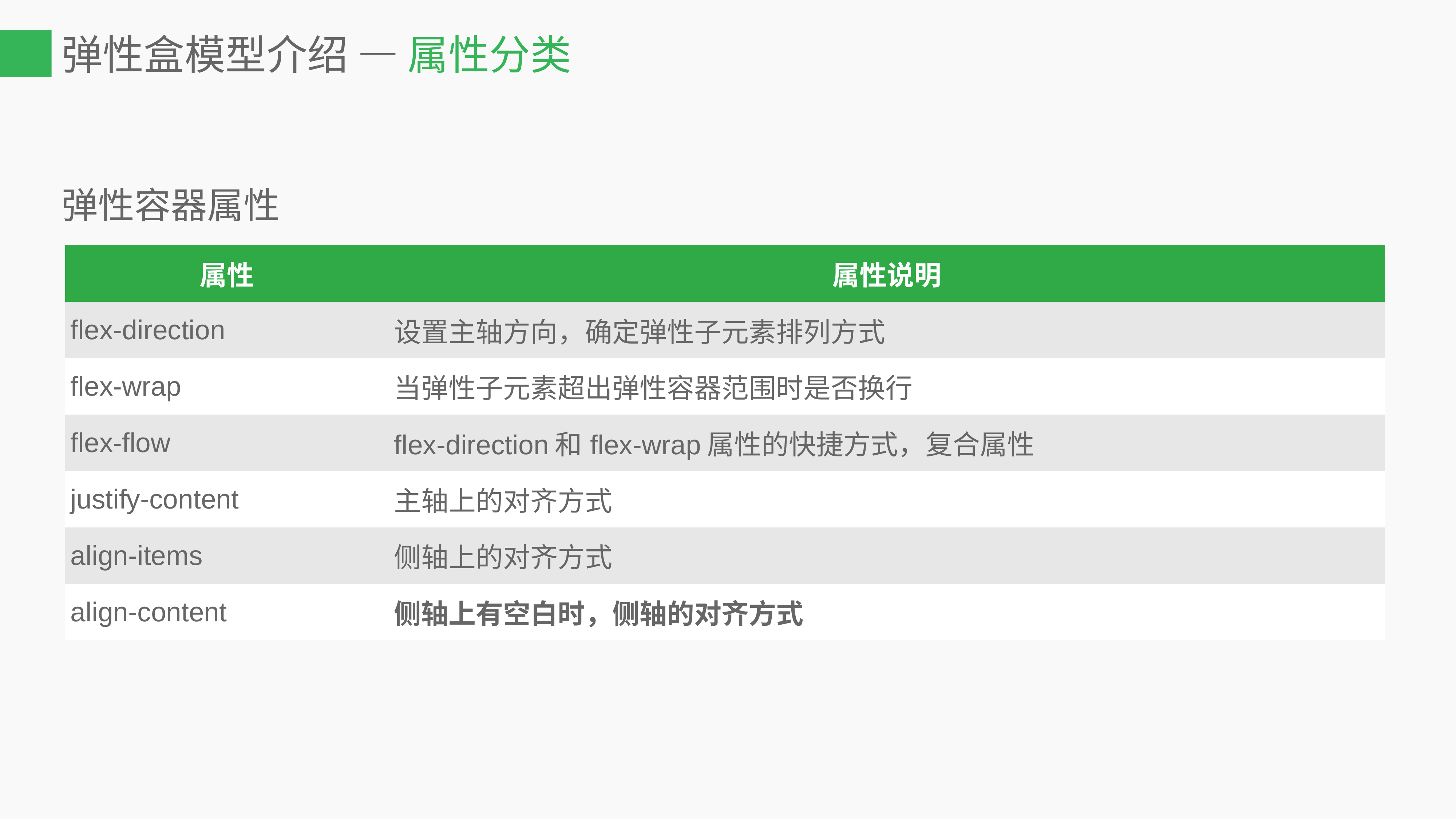

# 弹性盒模型介绍 — 属性分类
弹性容器属性
| 属性 | 属性说明 |
| --- | --- |
| flex-direction | 设置主轴方向，确定弹性子元素排列方式 |
| flex-wrap | 当弹性子元素超出弹性容器范围时是否换行 |
| flex-flow | flex-direction和flex-wrap属性的快捷方式，复合属性 |
| justify-content | 主轴上的对齐方式 |
| align-items | 侧轴上的对齐方式 |
| align-content | 侧轴上有空白时，侧轴的对齐方式 |